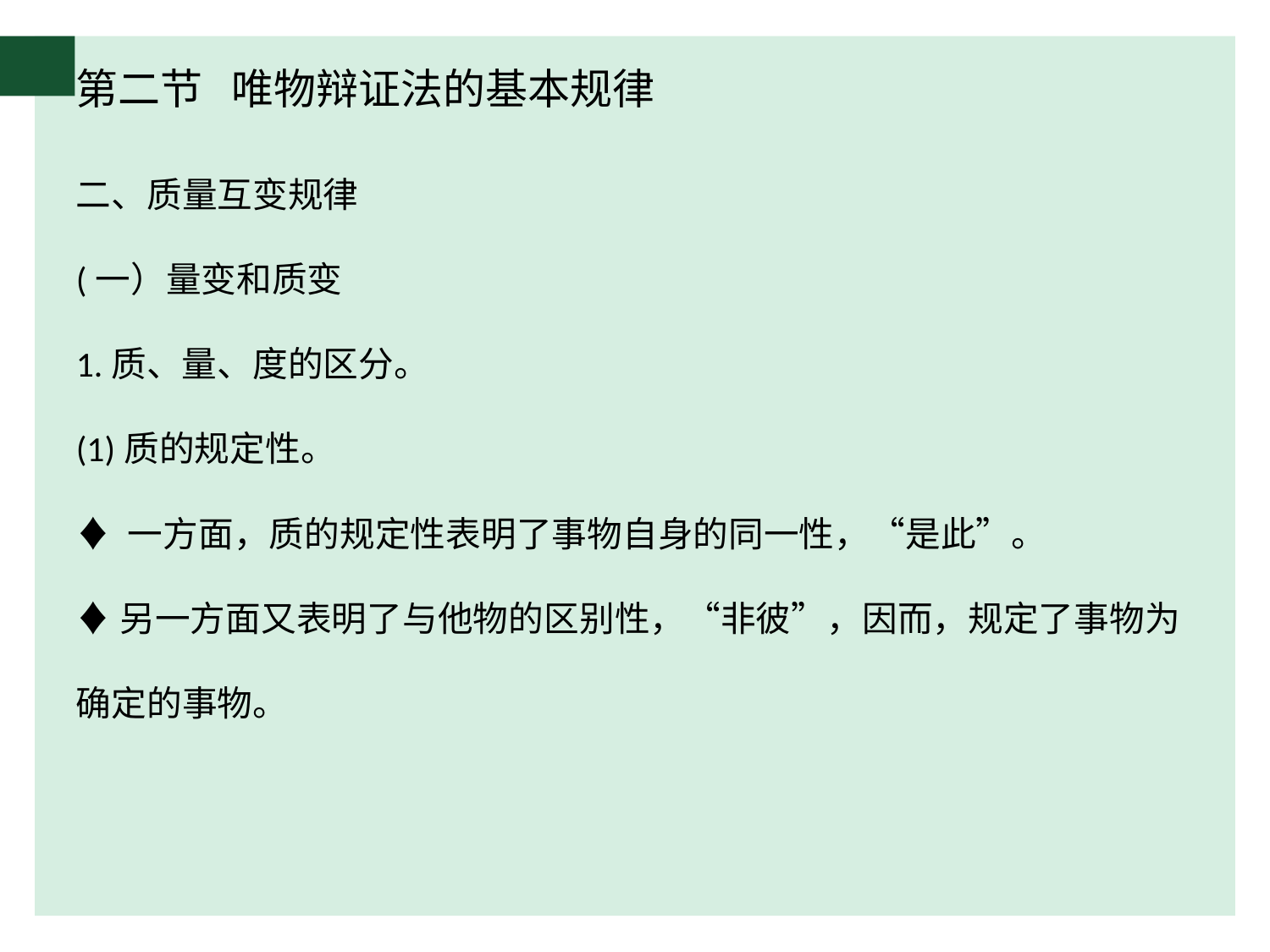

# 第二节   唯物辩证法的基本规律
二、质量互变规律
(一）量变和质变
1.质、量、度的区分。
(1)质的规定性。
♦ 一方面，质的规定性表明了事物自身的同一性，“是此”。
♦另一方面又表明了与他物的区别性，“非彼”，因而，规定了事物为确定的事物。